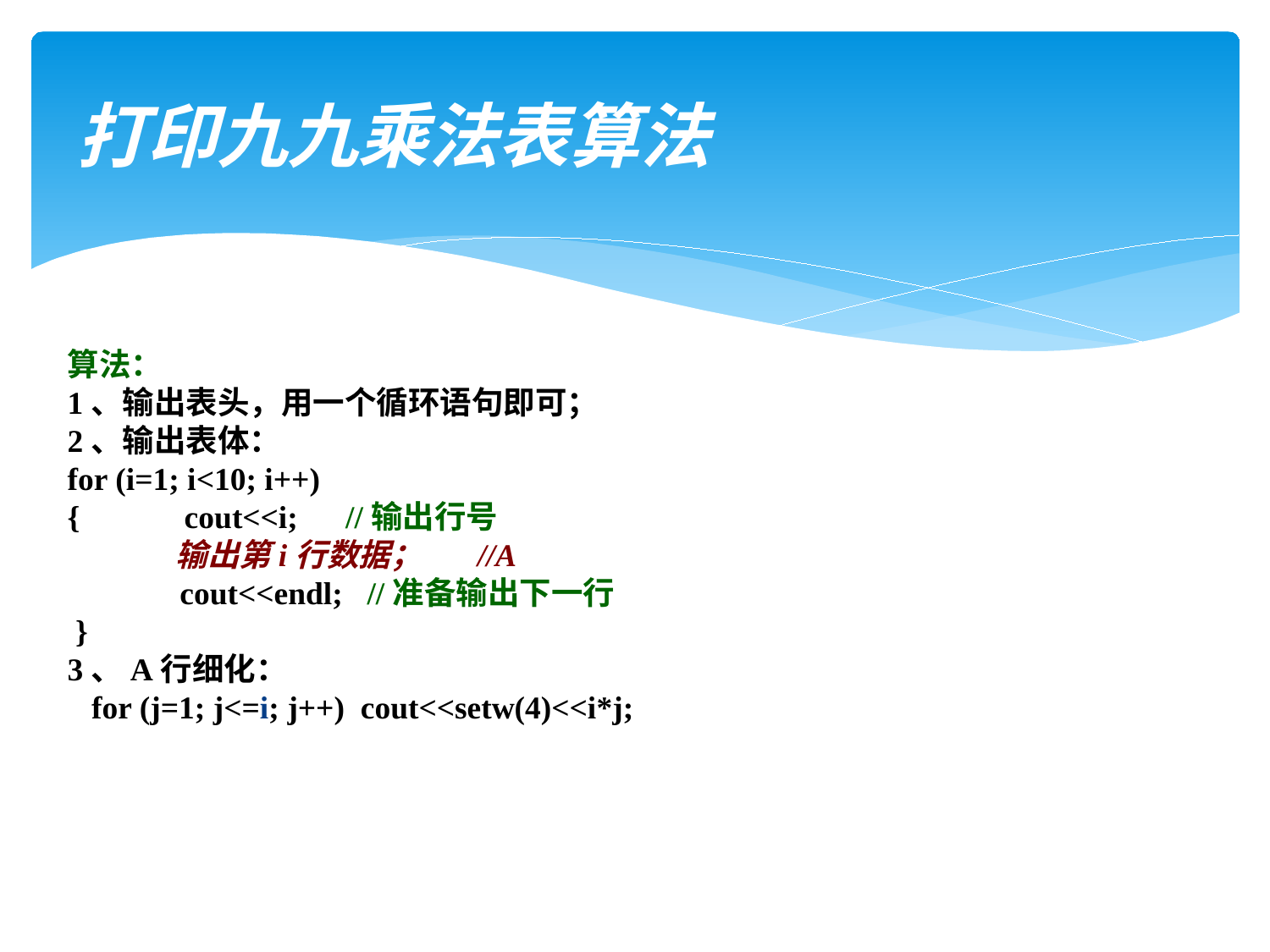

# 打印九九乘法表算法
算法：
1、输出表头，用一个循环语句即可；
2、输出表体：
for (i=1; i<10; i++)
{             cout<<i;	   //输出行号
              输出第i行数据；	   //A
              cout<<endl;   //准备输出下一行
 }
3、A行细化：
   for (j=1; j<=i; j++)  cout<<setw(4)<<i*j;